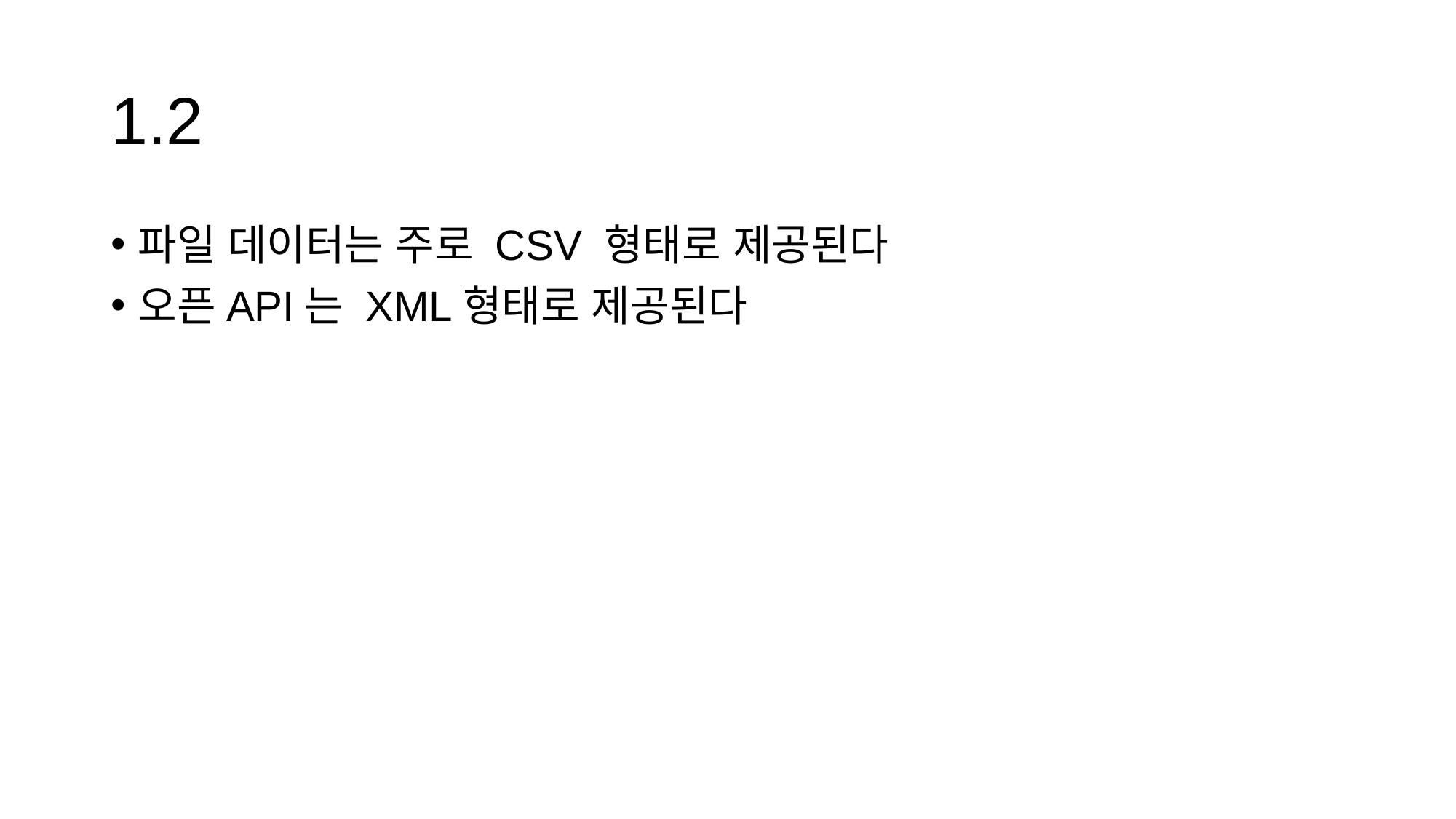

# 1.2
파일 데이터는 주로 CSV 형태로 제공된다
오픈API는 XML형태로 제공된다